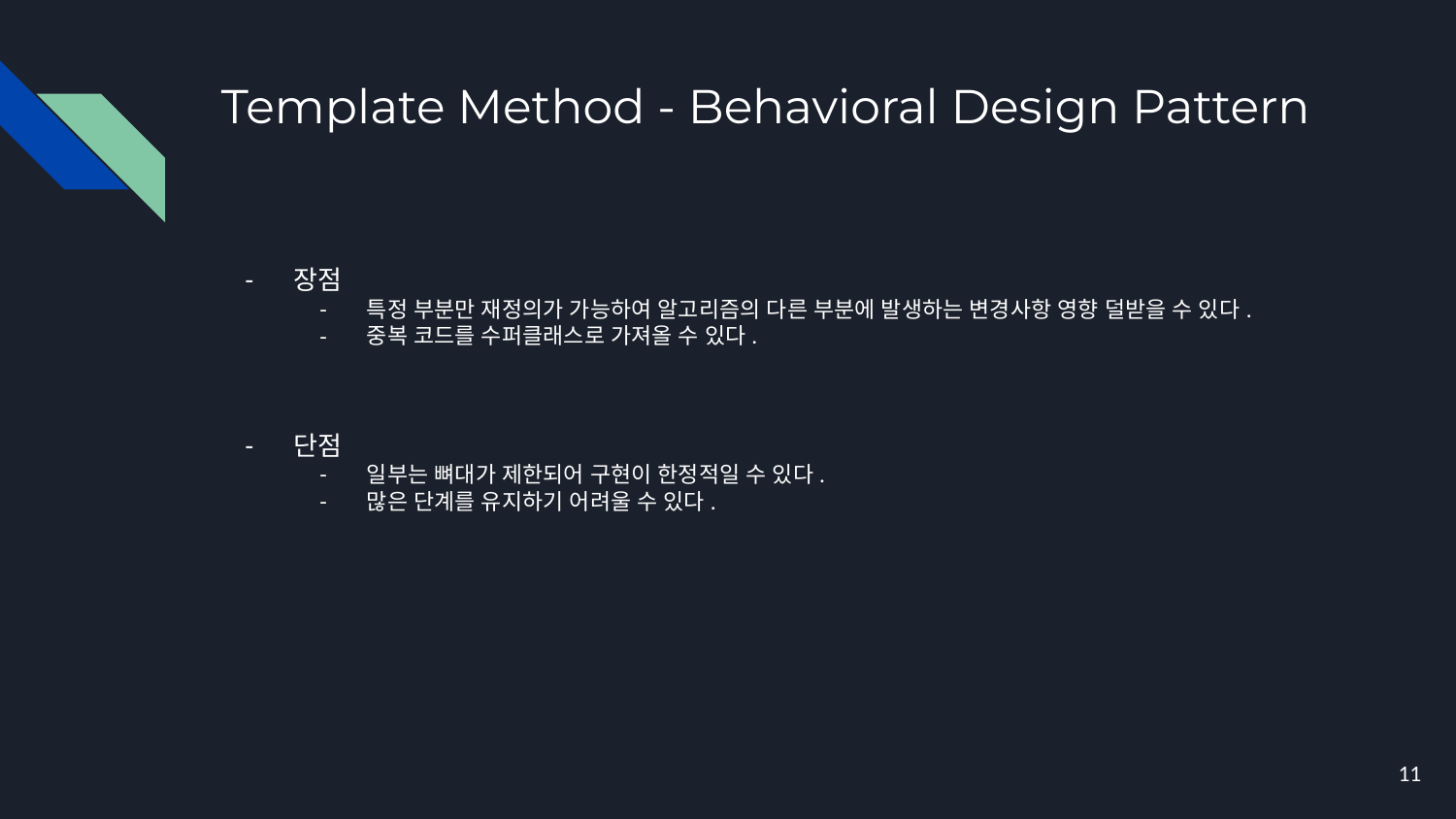

# Template Method - Behavioral Design Pattern
장점
특정 부분만 재정의가 가능하여 알고리즘의 다른 부분에 발생하는 변경사항 영향 덜받을 수 있다.
중복 코드를 수퍼클래스로 가져올 수 있다.

단점
일부는 뼈대가 제한되어 구현이 한정적일 수 있다.
많은 단계를 유지하기 어려울 수 있다.
11